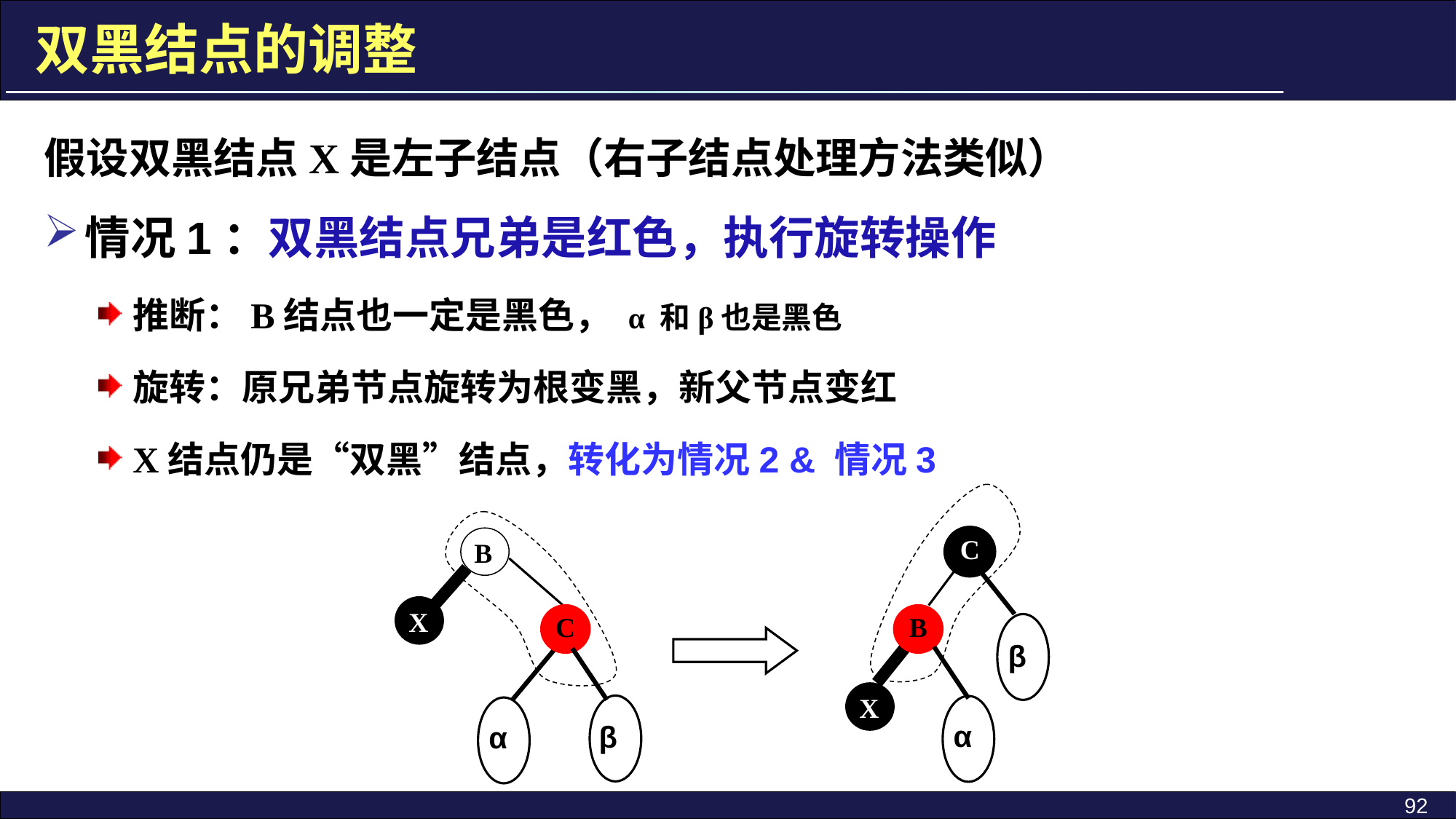

双黑结点的调整
假设双黑结点X是左子结点（右子结点处理方法类似）
情况1：双黑结点兄弟是红色，执行旋转操作
推断：B结点也一定是黑色， α 和β也是黑色
旋转：原兄弟节点旋转为根变黑，新父节点变红
X结点仍是“双黑”结点，转化为情况2 & 情况3

C

B

β

X

α
B

X
C

β
α
92